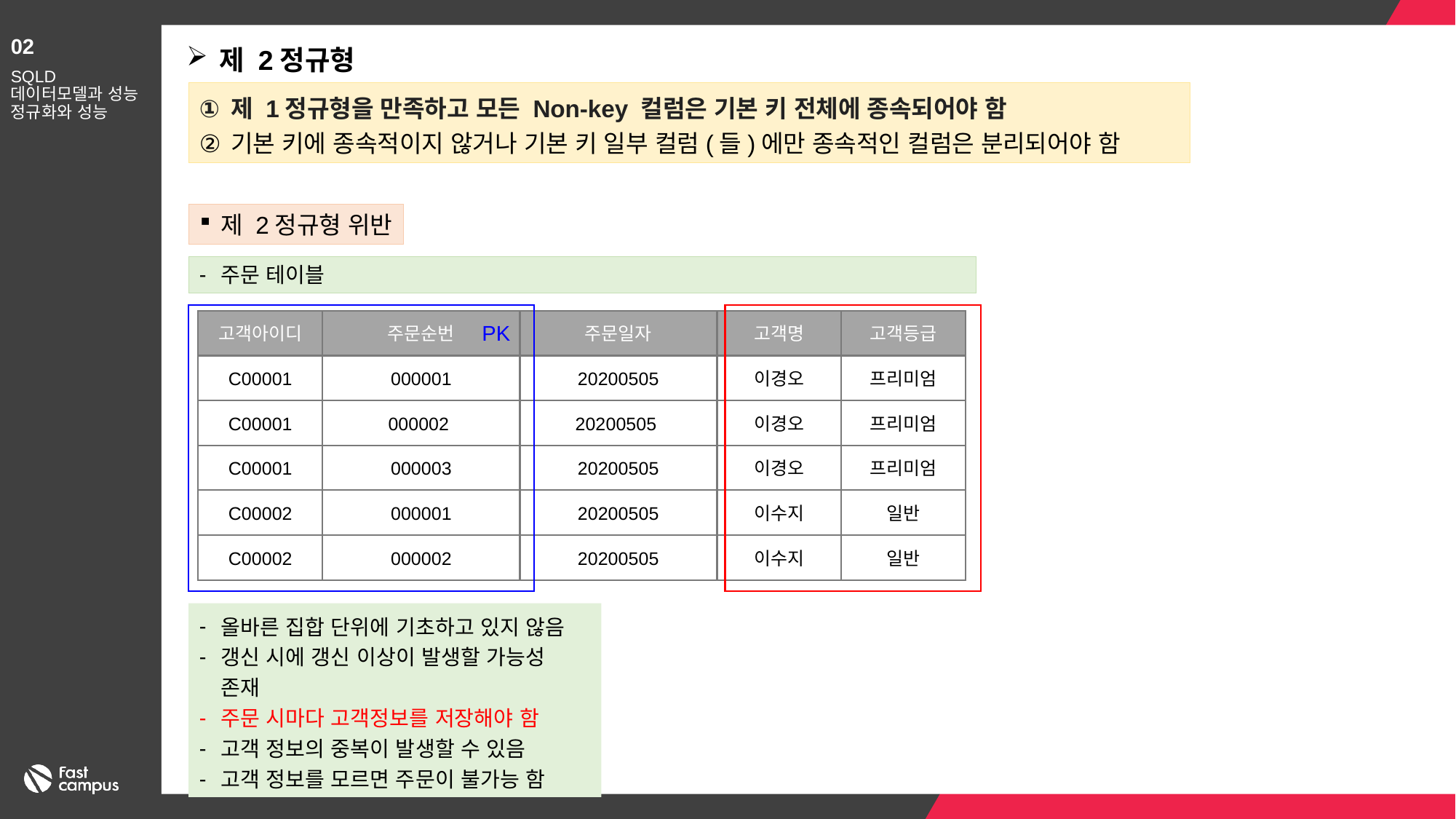

02
제 2정규형
SQLD
데이터모델과 성능
정규화와 성능

제 1정규형을 만족하고 모든 Non-key 컬럼은 기본 키 전체에 종속되어야 함
기본 키에 종속적이지 않거나 기본 키 일부 컬럼(들)에만 종속적인 컬럼은 분리되어야 함
제 2정규형 위반
주문 테이블

고객아이디
주문순번
주문일자
고객명
고객등급
PK
프리미엄
이경오
C00001
000001
20200505
이경오
프리미엄
C00001
000002
20200505
프리미엄
이경오
C00001
000003
20200505
일반
이수지
C00002
000001
20200505
일반
이수지
C00002
000002
20200505
올바른 집합 단위에 기초하고 있지 않음
갱신 시에 갱신 이상이 발생할 가능성 존재
주문 시마다 고객정보를 저장해야 함
고객 정보의 중복이 발생할 수 있음
고객 정보를 모르면 주문이 불가능 함